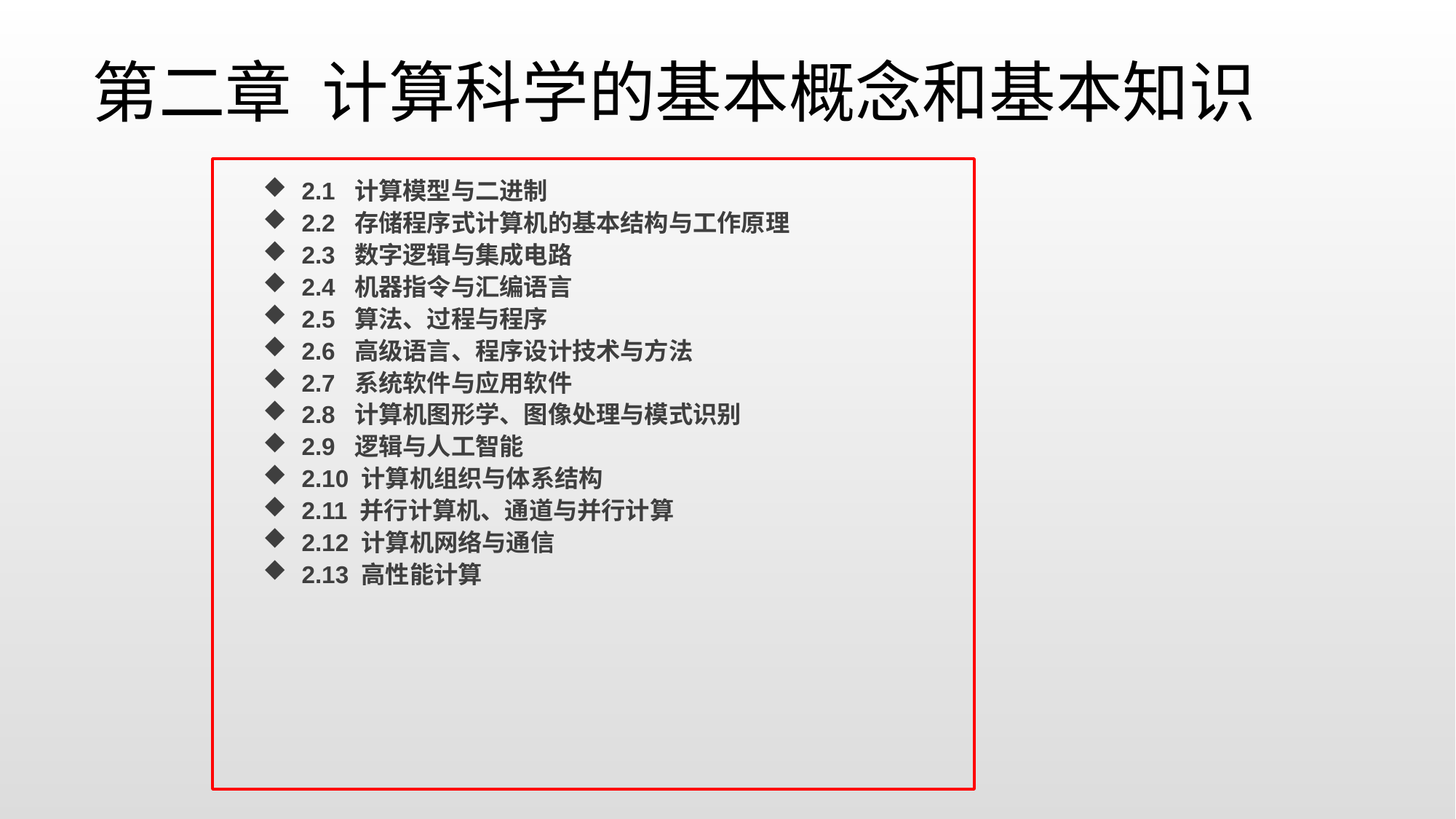

# 第二章  计算科学的基本概念和基本知识

2.1  计算模型与二进制
2.2  存储程序式计算机的基本结构与工作原理
2.3  数字逻辑与集成电路
2.4  机器指令与汇编语言
2.5  算法、过程与程序
2.6  高级语言、程序设计技术与方法
2.7  系统软件与应用软件
2.8  计算机图形学、图像处理与模式识别
2.9  逻辑与人工智能
2.10 计算机组织与体系结构
2.11 并行计算机、通道与并行计算
2.12 计算机网络与通信
2.13 高性能计算

1